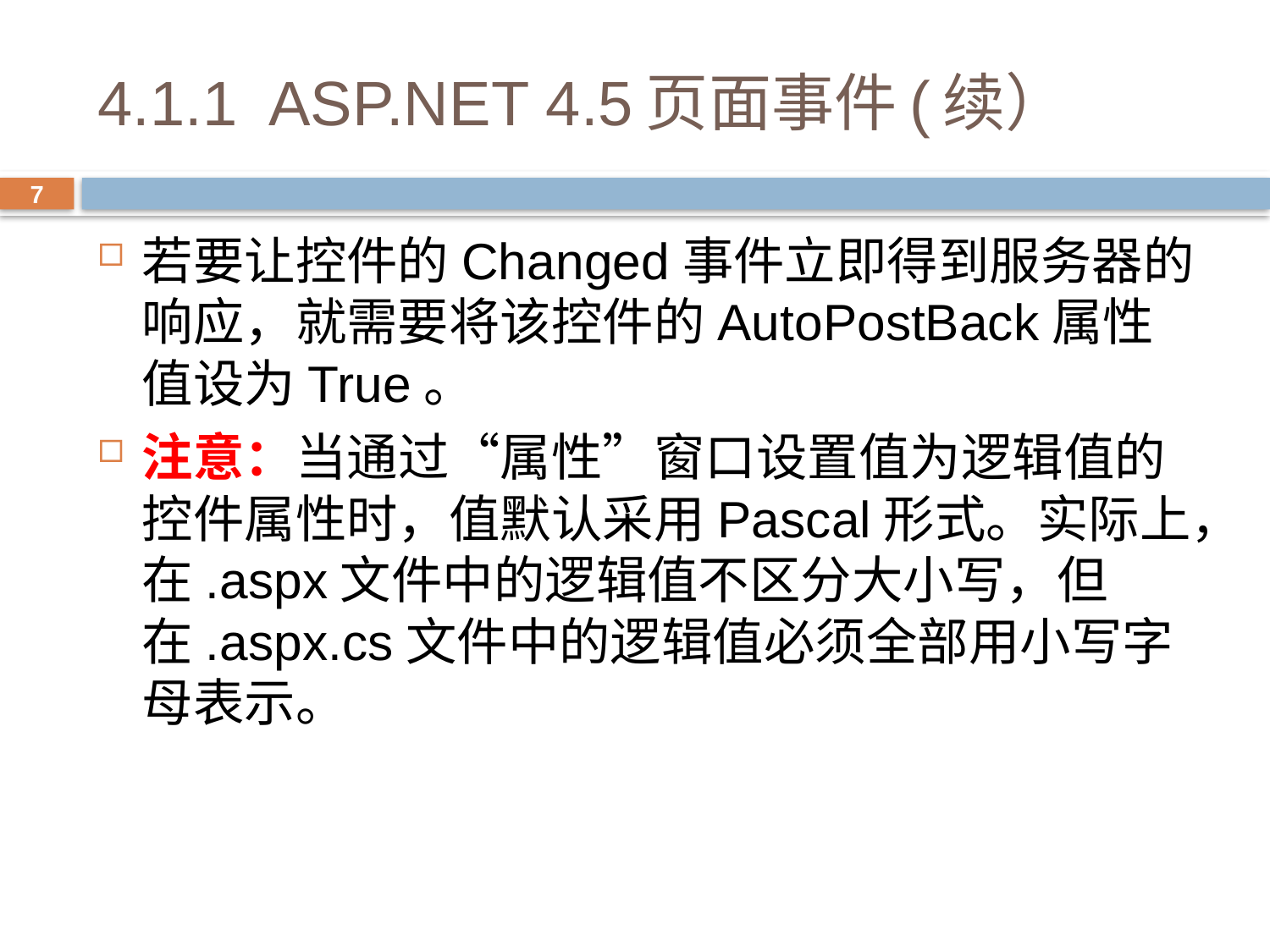

# 4.1.1  ASP.NET 4.5页面事件(续）
7
若要让控件的Changed事件立即得到服务器的响应，就需要将该控件的AutoPostBack属性值设为True。
注意：当通过“属性”窗口设置值为逻辑值的控件属性时，值默认采用Pascal形式。实际上，在.aspx文件中的逻辑值不区分大小写，但在.aspx.cs文件中的逻辑值必须全部用小写字母表示。